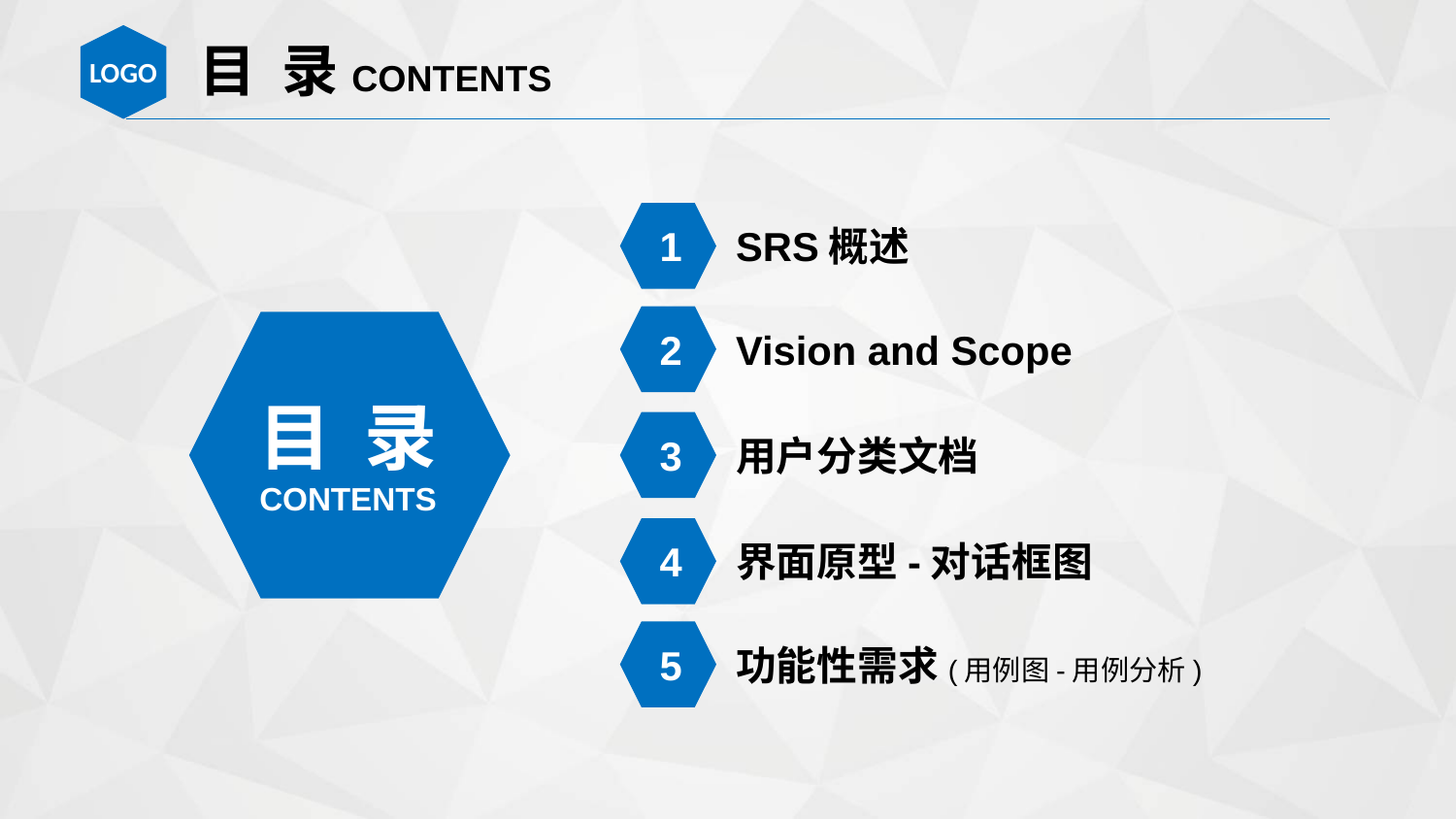

目  录CONTENTS

1
SRS概述

2

目  录
CONTENTS
Vision and Scope

3
用户分类文档

4
界面原型-对话框图

5
功能性需求(用例图-用例分析)